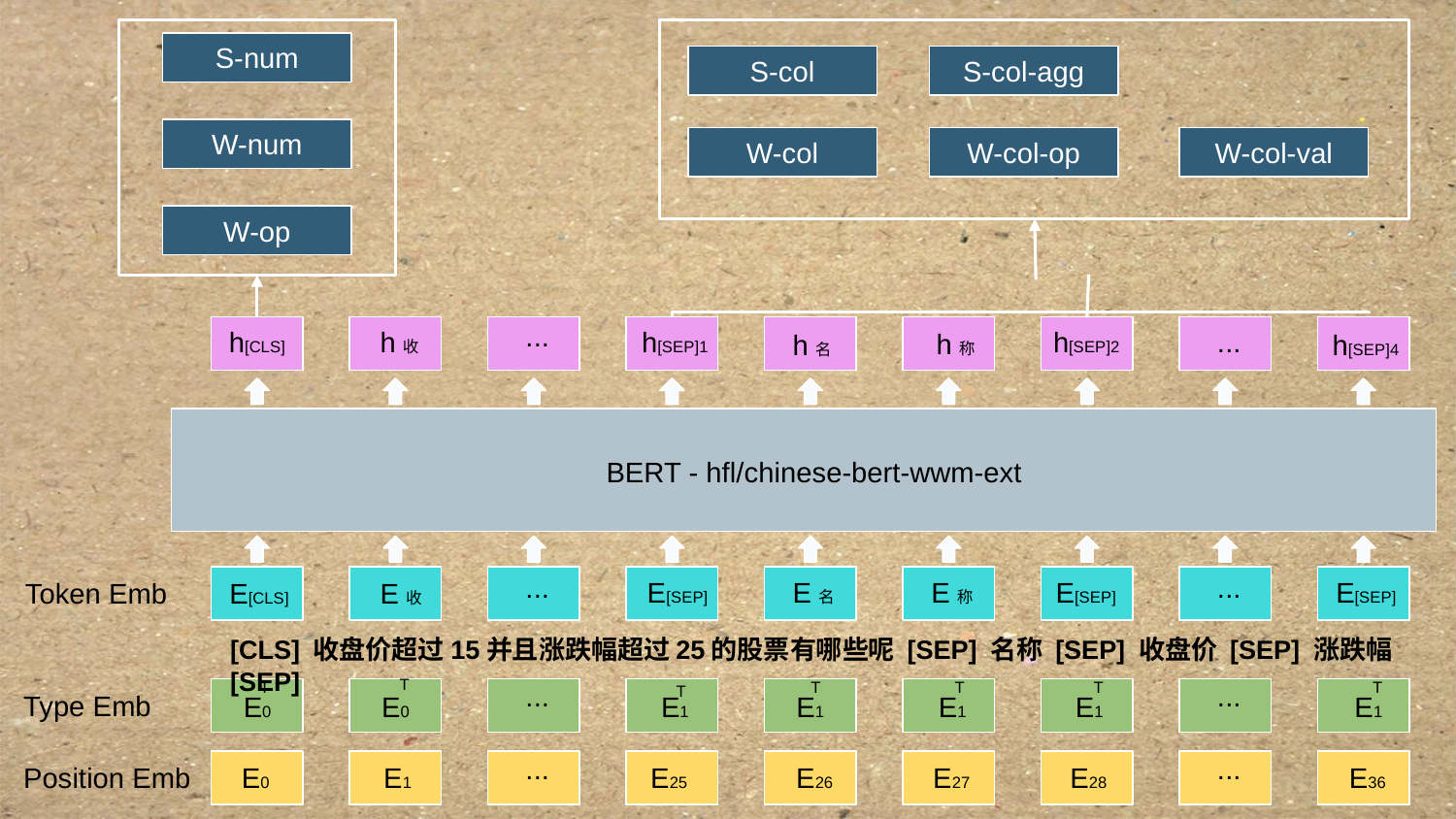

S-num
S-col-agg
S-col
W-num
W-col
W-col-op
W-col-val
W-op
...
h[SEP]2
h[SEP]1
...
h[CLS]
h收
h称
h[SEP]4
h名

BERT - hfl/chinese-bert-wwm-ext

...
...
E[SEP]
E称
E名
E[SEP]
E[SEP]
Token Emb
E[CLS]
E收

[CLS] 收盘价超过15并且涨跌幅超过25的股票有哪些呢 [SEP] 名称 [SEP] 收盘价 [SEP] 涨跌幅 [SEP]
...
...
T
T
E0
T
T
T
T
T
Type Emb
E0
E1
E1
E1
E1
E1

...
...
Position Emb
E0
E1
E25
E26
E27
E28
E36